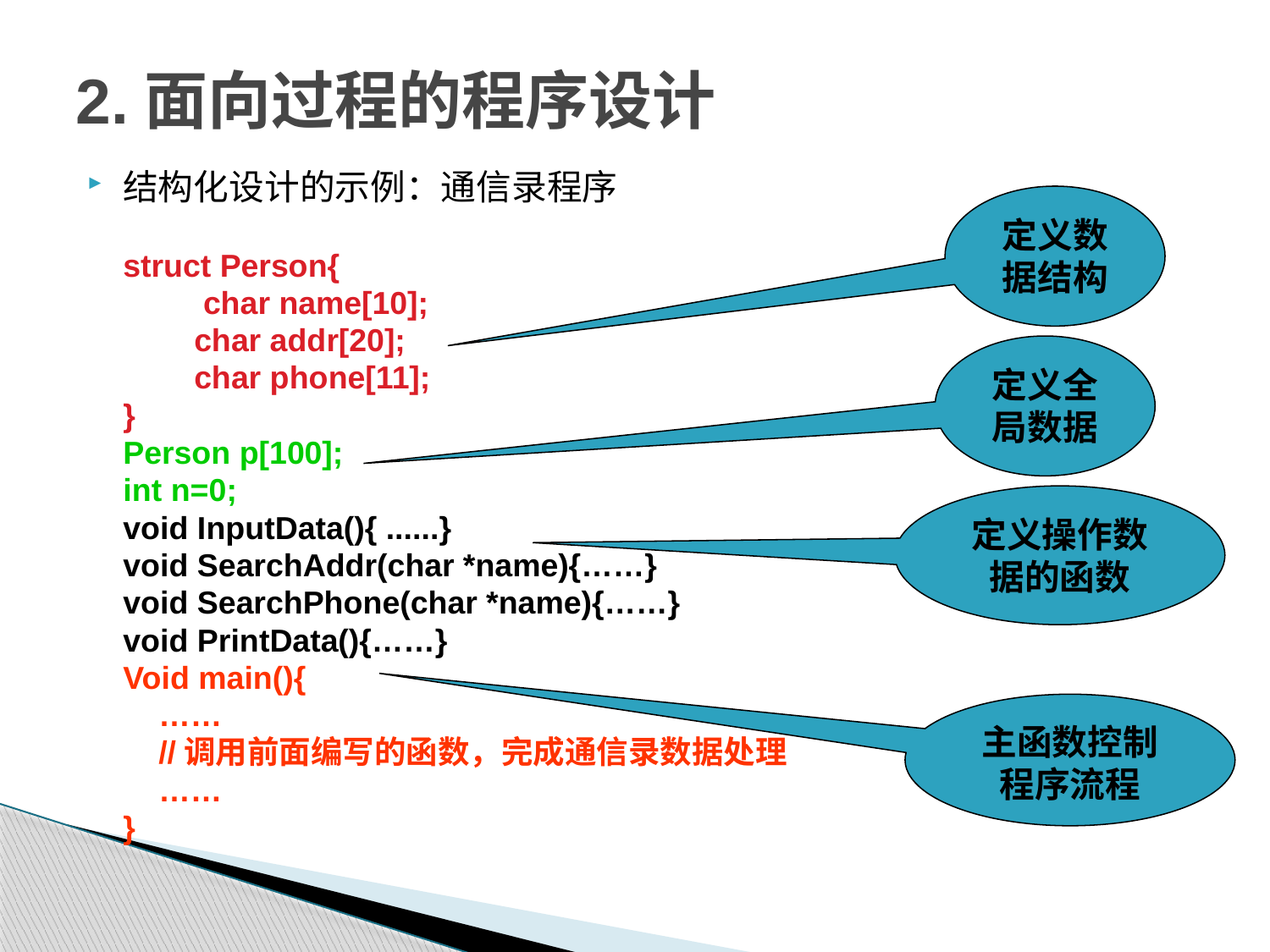

# 2.面向过程的程序设计
结构化设计的示例：通信录程序
定义数据结构
struct Person{
         char name[10];
	    char addr[20];
	    char phone[11];
}
Person p[100];
int n=0;
void InputData(){ ......}
void SearchAddr(char *name){……}
void SearchPhone(char *name){……}
void PrintData(){……}
Void main(){
	……
	//调用前面编写的函数，完成通信录数据处理
	……
}
定义全局数据
定义操作数据的函数
主函数控制程序流程